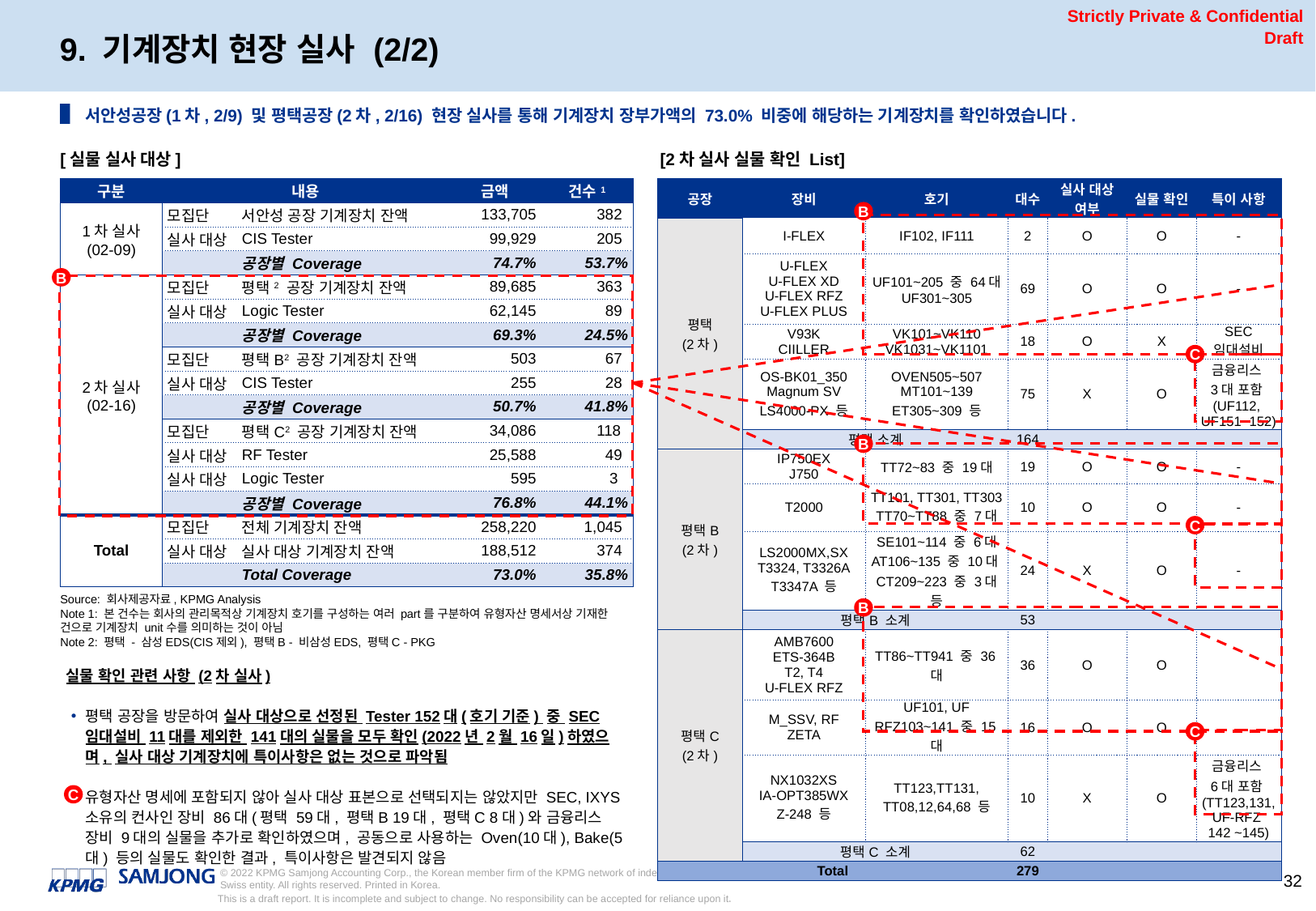

# 9. 기계장치 현장 실사 (2/2)
▌서안성공장(1차, 2/9) 및 평택공장(2차, 2/16) 현장 실사를 통해 기계장치 장부가액의 73.0% 비중에 해당하는 기계장치를 확인하였습니다.

[실물 실사 대상]
[2차 실사 실물 확인 List]
| 구분 | 내용 |  | 금액 | 건수1 |
| --- | --- | --- | --- | --- |
| 1차 실사 (02-09) | 모집단 | 서안성 공장 기계장치 잔액 | 133,705 | 382 |
|  | 실사 대상 | CIS Tester | 99,929 | 205 |
|  |  | 공장별 Coverage | 74.7% | 53.7% |
| 2차 실사 (02-16) | 모집단 | 평택2 공장 기계장치 잔액 | 89,685 | 363 |
|  | 실사 대상 | Logic Tester | 62,145 | 89 |
|  |  | 공장별 Coverage | 69.3% | 24.5% |
|  | 모집단 | 평택B2 공장 기계장치 잔액 | 503 | 67 |
|  | 실사 대상 | CIS Tester | 255 | 28 |
|  |  | 공장별 Coverage | 50.7% | 41.8% |
|  | 모집단 | 평택C2 공장 기계장치 잔액 | 34,086 | 118 |
|  | 실사 대상 | RF Tester | 25,588 | 49 |
|  | 실사 대상 | Logic Tester | 595 | 3 |
|  |  | 공장별 Coverage | 76.8% | 44.1% |
| Total | 모집단 | 전체 기계장치 잔액 | 258,220 | 1,045 |
|  | 실사 대상 | 실사 대상 기계장치 잔액 | 188,512 | 374 |
|  |  | Total Coverage | 73.0% | 35.8% |
| 공장 | 장비 | 호기 | 대수 | 실사 대상 여부 | 실물 확인 | 특이 사항 |
| --- | --- | --- | --- | --- | --- | --- |
| 평택 (2차) | I-FLEX | IF102, IF111 | 2 | O | O | - |
|  | U-FLEX U-FLEX XD U-FLEX RFZ U-FLEX PLUS | UF101~205 중 64대 UF301~305 | 69 | O | O | - |
|  | V93K CIILLER | VK101~VK110 VK1031~VK1101 | 18 | O | X | SEC 임대설비 |
|  | OS-BK01\_350 Magnum SV LS4000-PX 등 | OVEN505~507 MT101~139 ET305~309 등 | 75 | X | O | 금융리스 3대 포함(UF112, UF151~152) |
|  | 평택 소계 |  | 164 |  |  |  |
| 평택B (2차) | IP750EX J750 | TT72~83 중 19대 | 19 | O | O | - |
|  | T2000 | TT101, TT301, TT303 TT70~TT88 중 7대 | 10 | O | O | - |
|  | LS2000MX,SX T3324, T3326A T3347A 등 | SE101~114 중 6대 AT106~135 중 10대 CT209~223 중 3대 등 | 24 | X | O | - |
|  | 평택B 소계 |  | 53 |  |  |  |
| 평택C (2차) | AMB7600 ETS-364B T2, T4 U-FLEX RFZ | TT86~TT941 중 36대 | 36 | O | O |  |
|  | M\_SSV, RF ZETA | UF101, UF RFZ103~141 중 15대 | 16 | O | O |  |
|  | NX1032XS IA-OPT385WX Z-248 등 | TT123,TT131, TT08,12,64,68 등 | 10 | X | O | 금융리스 6대 포함(TT123,131, UF-RFZ 142 ~145) |
|  | 평택C 소계 |  | 62 |  |  |  |
| Total |  |  | 279 |  |  |  |
B

B

C

B

C

Source: 회사제공자료, KPMG Analysis
Note 1: 본 건수는 회사의 관리목적상 기계장치 호기를 구성하는 여러 part를 구분하여 유형자산 명세서상 기재한 건으로 기계장치 unit수를 의미하는 것이 아님
Note 2: 평택 - 삼성EDS(CIS제외), 평택B - 비삼성EDS, 평택C - PKG
B

실물 확인 관련 사항 (2차 실사)

평택 공장을 방문하여 실사 대상으로 선정된 Tester 152대(호기 기준) 중 SEC 임대설비 11대를 제외한 141대의 실물을 모두 확인(2022년 2월 16일)하였으며, 실사 대상 기계장치에 특이사항은 없는 것으로 파악됨

유형자산 명세에 포함되지 않아 실사 대상 표본으로 선택되지는 않았지만 SEC, IXYS 소유의 컨사인 장비 86대(평택 59대, 평택B 19대, 평택C 8대)와 금융리스 장비 9대의 실물을 추가로 확인하였으며, 공동으로 사용하는 Oven(10대), Bake(5대) 등의 실물도 확인한 결과, 특이사항은 발견되지 않음
C

C